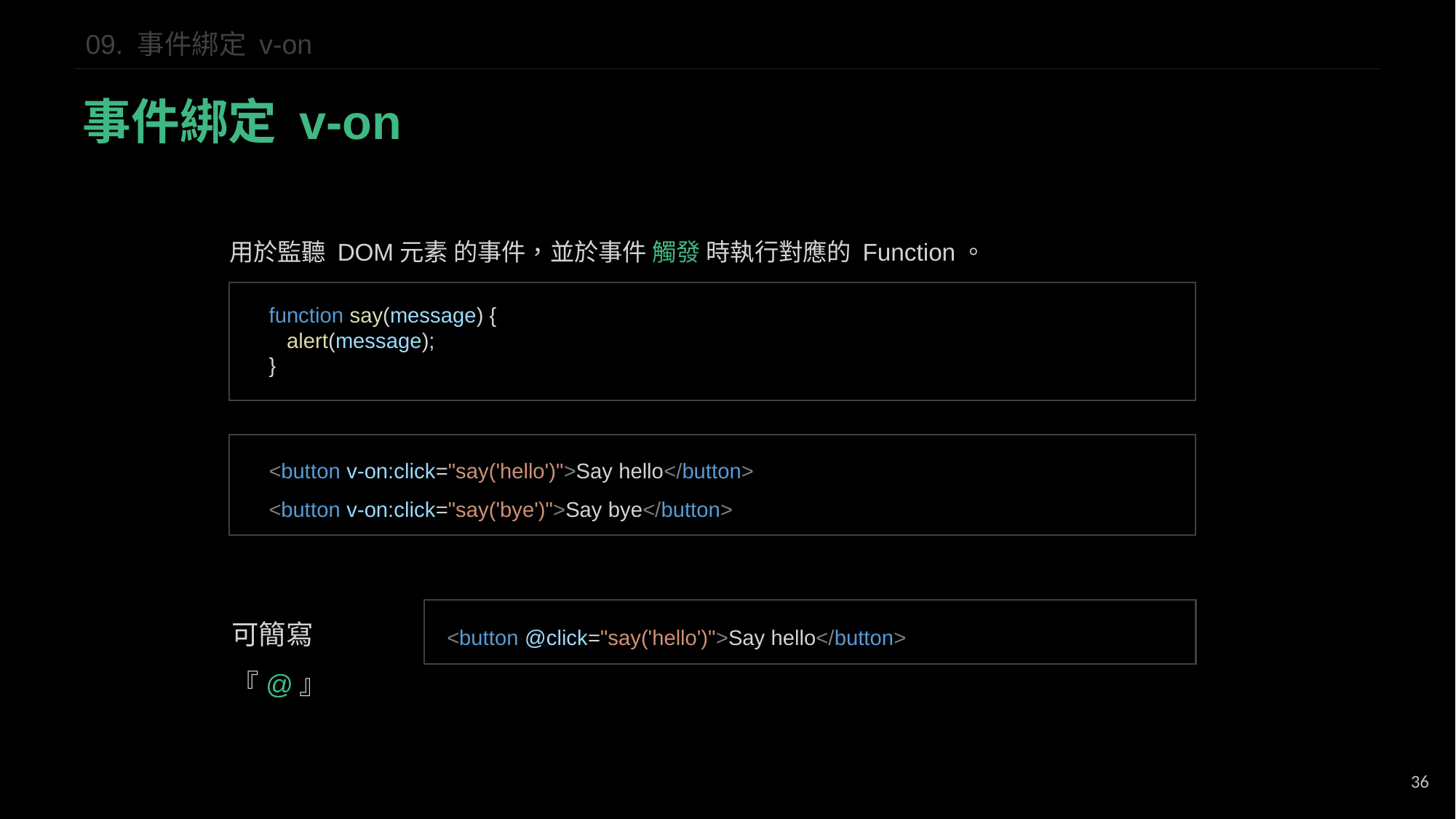

09. 事件綁定 v-on
事件綁定 v-on
用於監聽 DOM元素 的事件，並於事件 觸發 時執行對應的 Function。

function say(message) {
   alert(message);
}

<button v-on:click="say('hello')">Say hello</button>
<button v-on:click="say('bye')">Say bye</button>
可簡寫『@』

<button @click="say('hello')">Say hello</button>
36